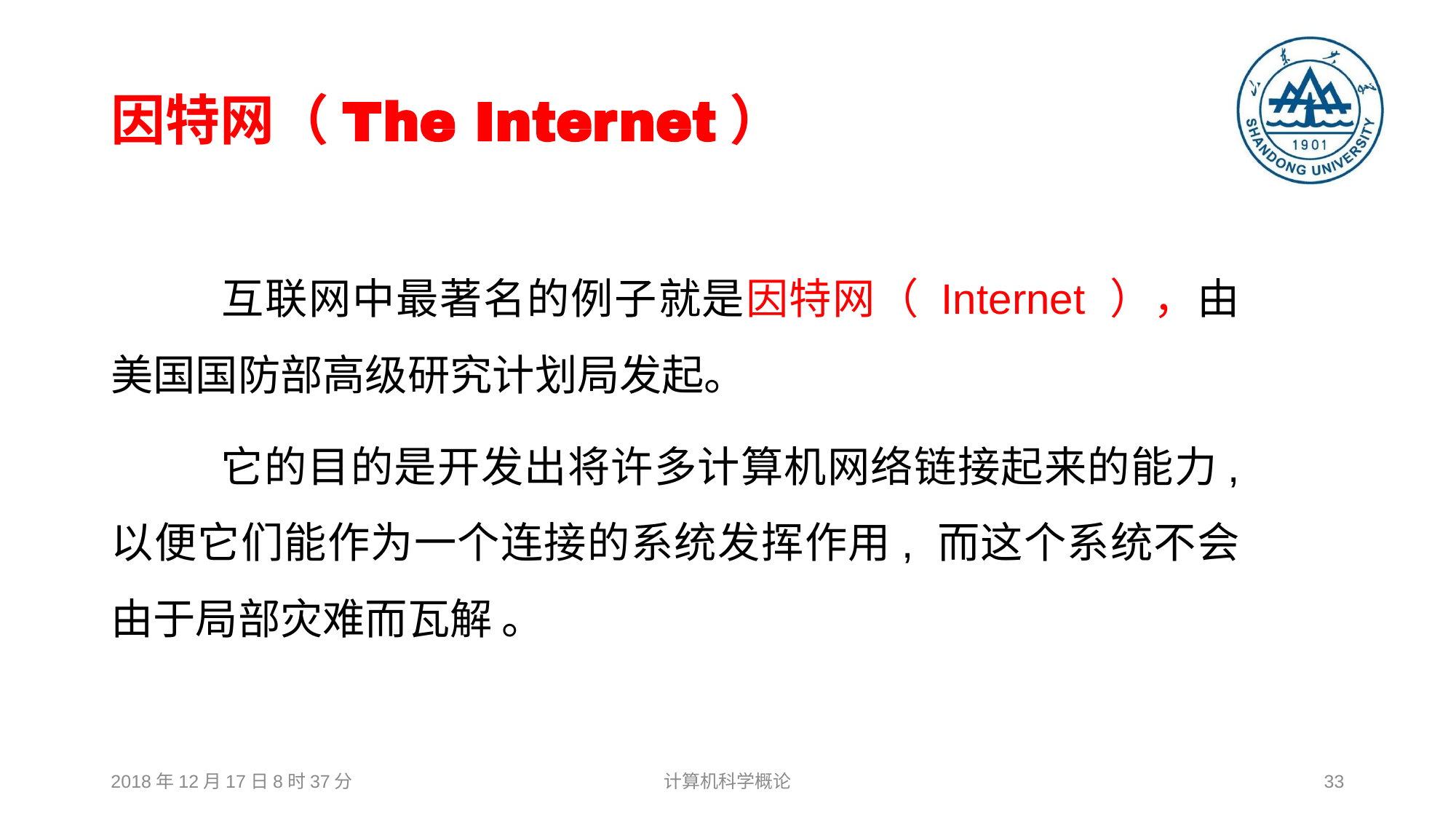

# 因特网（The Internet）
	互联网中最著名的例子就是因特网（ Internet ），由美国国防部高级研究计划局发起。
	它的目的是开发出将许多计算机网络链接起来的能力, 以便它们能作为一个连接的系统发挥作用, 而这个系统不会由于局部灾难而瓦解 。
2018年12月17日8时37分
计算机科学概论
33